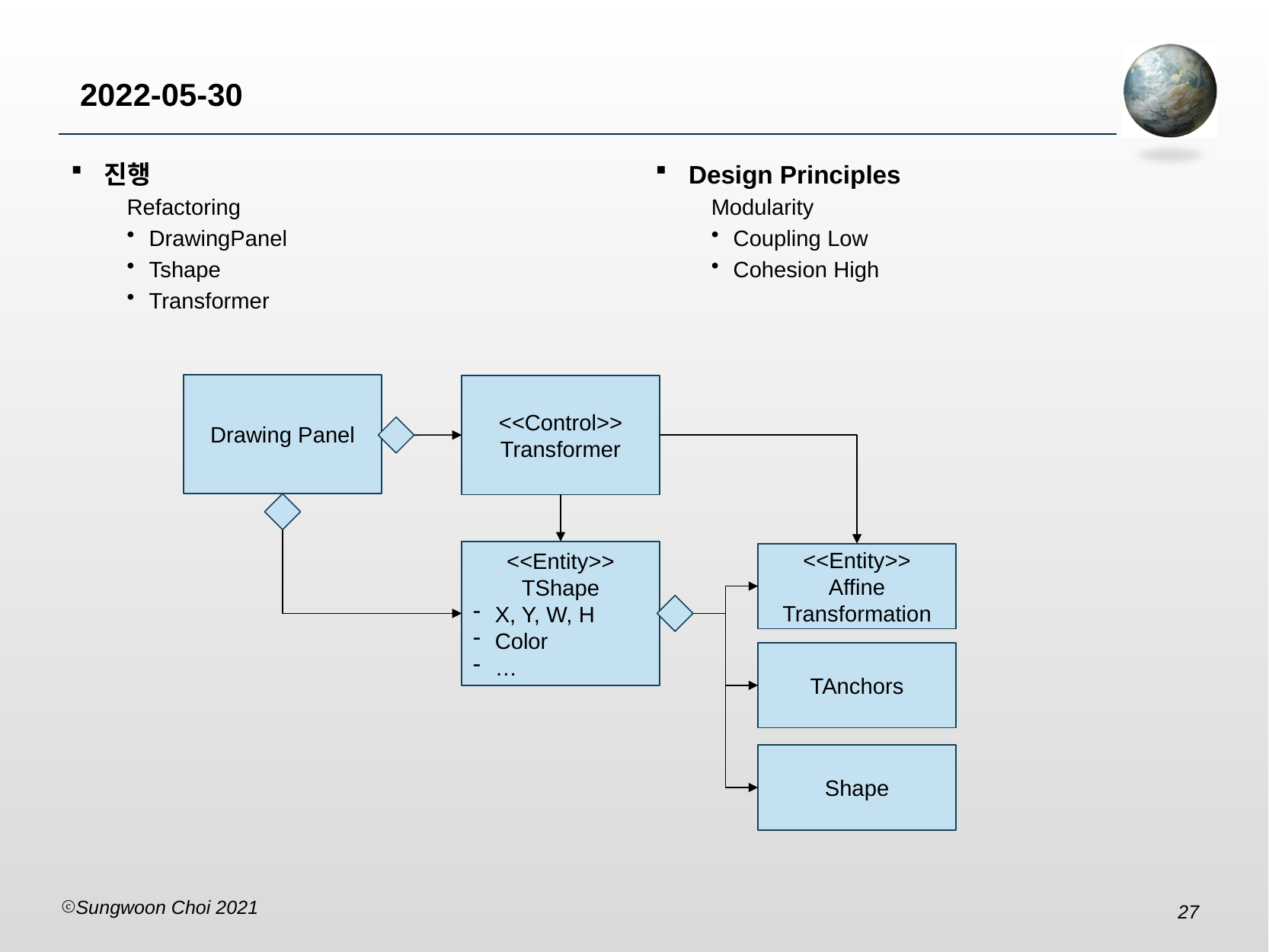

# 2022-05-30
진행
Refactoring
DrawingPanel
Tshape
Transformer
Design Principles
Modularity
Coupling Low
Cohesion High
Drawing Panel
<<Control>>
Transformer

<<Entity>>
TShape
X, Y, W, H
Color
…
<<Entity>>
Affine Transformation

TAnchors
Shape
Sungwoon Choi 2021
27